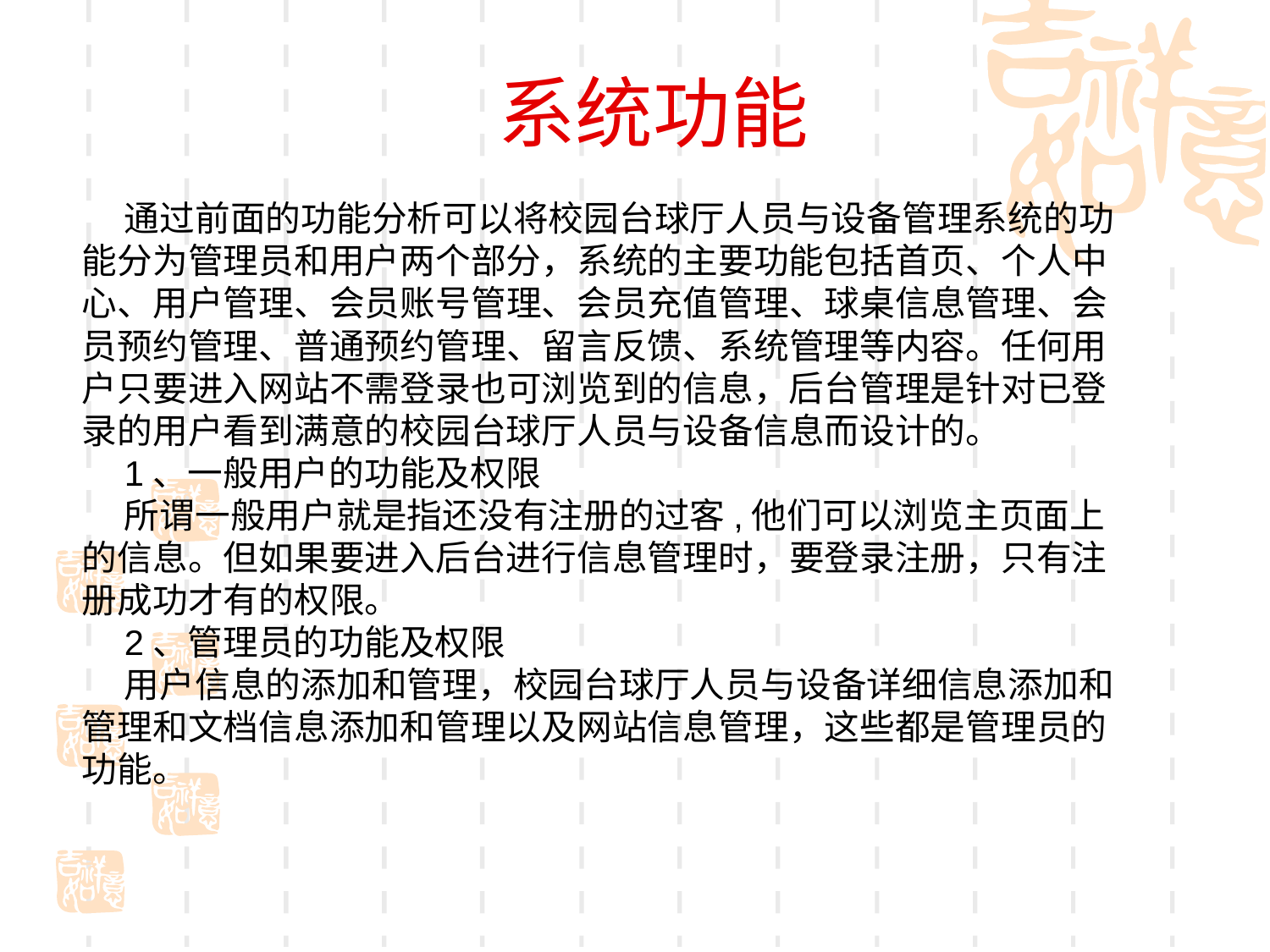

# 系统功能
通过前面的功能分析可以将校园台球厅人员与设备管理系统的功能分为管理员和用户两个部分，系统的主要功能包括首页、个人中心、用户管理、会员账号管理、会员充值管理、球桌信息管理、会员预约管理、普通预约管理、留言反馈、系统管理等内容。任何用户只要进入网站不需登录也可浏览到的信息，后台管理是针对已登录的用户看到满意的校园台球厅人员与设备信息而设计的。
1、一般用户的功能及权限
所谓一般用户就是指还没有注册的过客,他们可以浏览主页面上的信息。但如果要进入后台进行信息管理时，要登录注册，只有注册成功才有的权限。
2、管理员的功能及权限
用户信息的添加和管理，校园台球厅人员与设备详细信息添加和管理和文档信息添加和管理以及网站信息管理，这些都是管理员的功能。